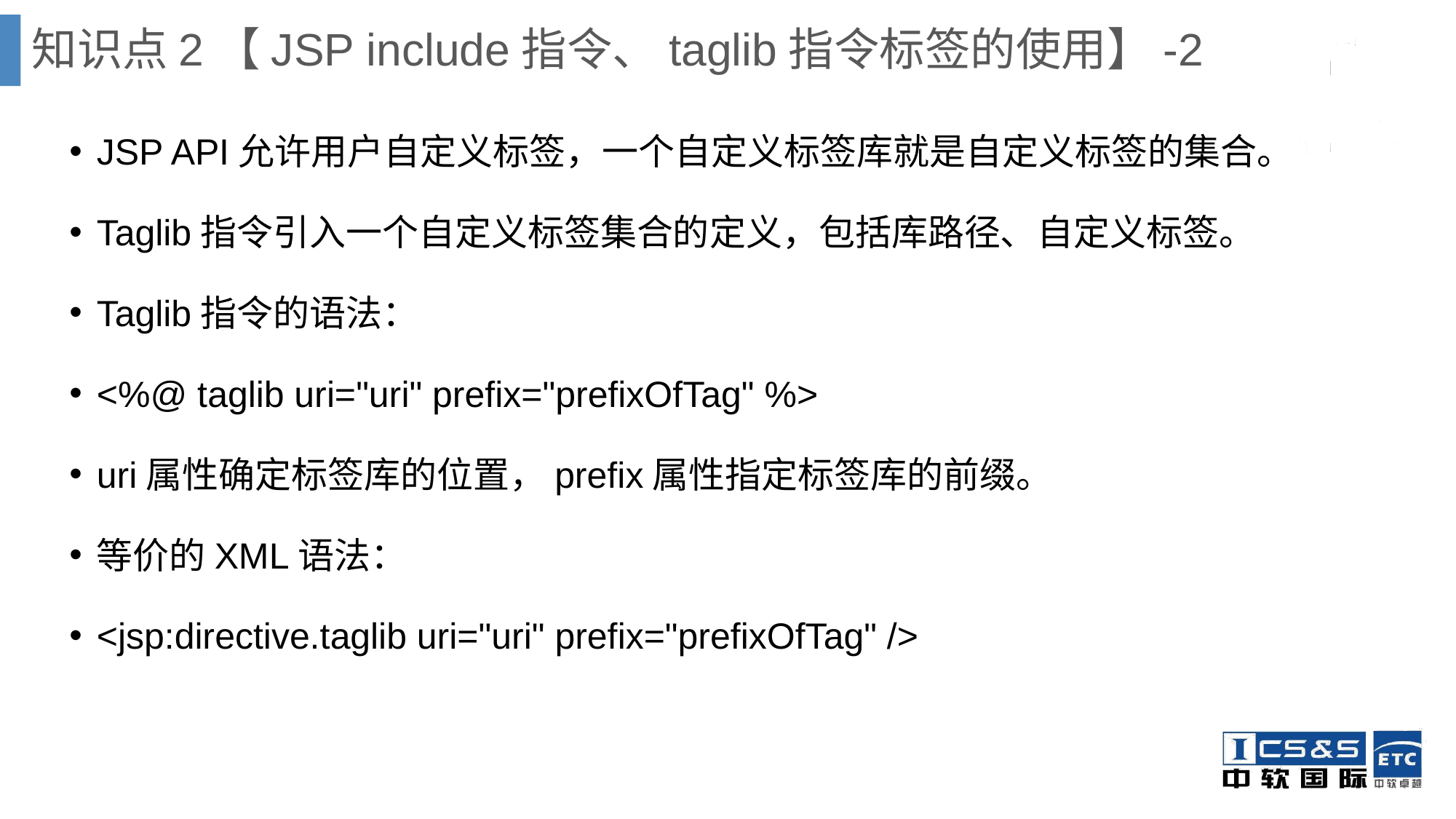

# 知识点2【JSP include指令、taglib指令标签的使用】-2
JSP API允许用户自定义标签，一个自定义标签库就是自定义标签的集合。
Taglib指令引入一个自定义标签集合的定义，包括库路径、自定义标签。
Taglib指令的语法：
<%@ taglib uri="uri" prefix="prefixOfTag" %>
uri属性确定标签库的位置，prefix属性指定标签库的前缀。
等价的XML语法：
<jsp:directive.taglib uri="uri" prefix="prefixOfTag" />